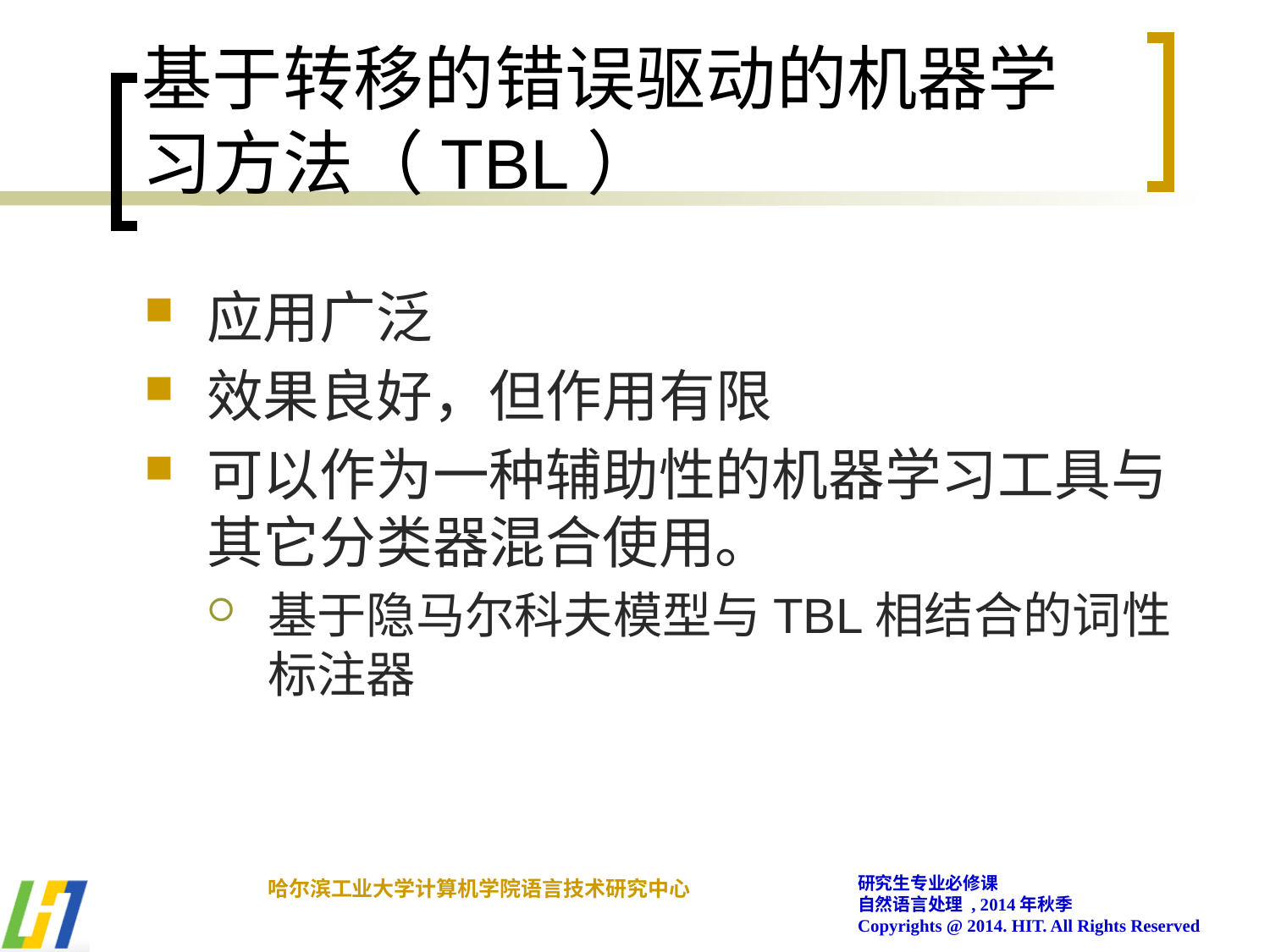

# 基于转移的错误驱动的机器学习方法（TBL）
应用广泛
效果良好，但作用有限
可以作为一种辅助性的机器学习工具与其它分类器混合使用。
基于隐马尔科夫模型与TBL相结合的词性标注器

研究生专业必修课
自然语言处理 , 2014年秋季
Copyrights @ 2014. HIT. All Rights Reserved
哈尔滨工业大学计算机学院语言技术研究中心